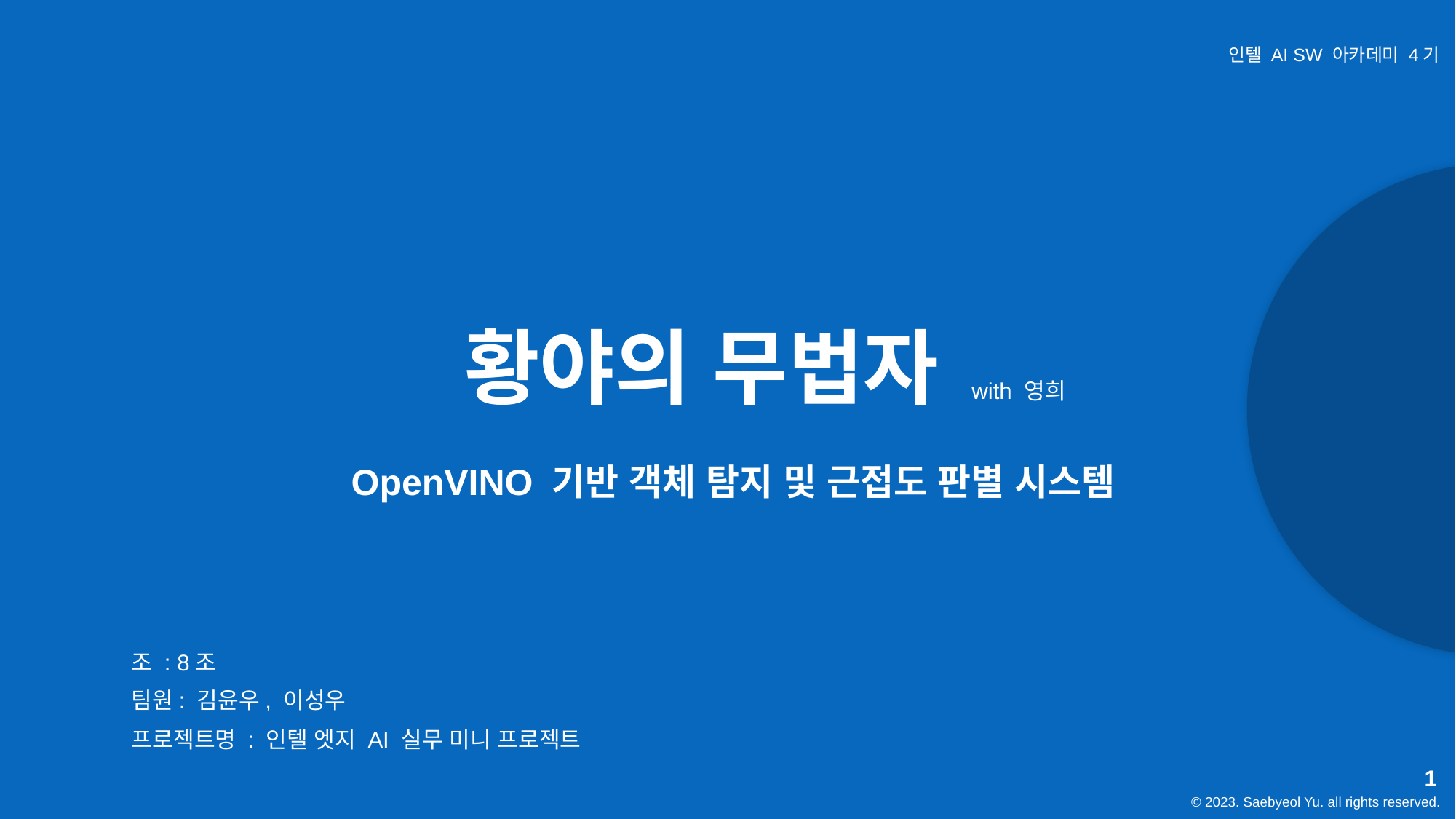

인텔 AI SW 아카데미 4기

황야의 무법자
OpenVINO 기반 객체 탐지 및 근접도 판별 시스템
with 영희
조 : 8조
팀원: 김윤우, 이성우
프로젝트명 : 인텔 엣지 AI 실무 미니 프로젝트
1